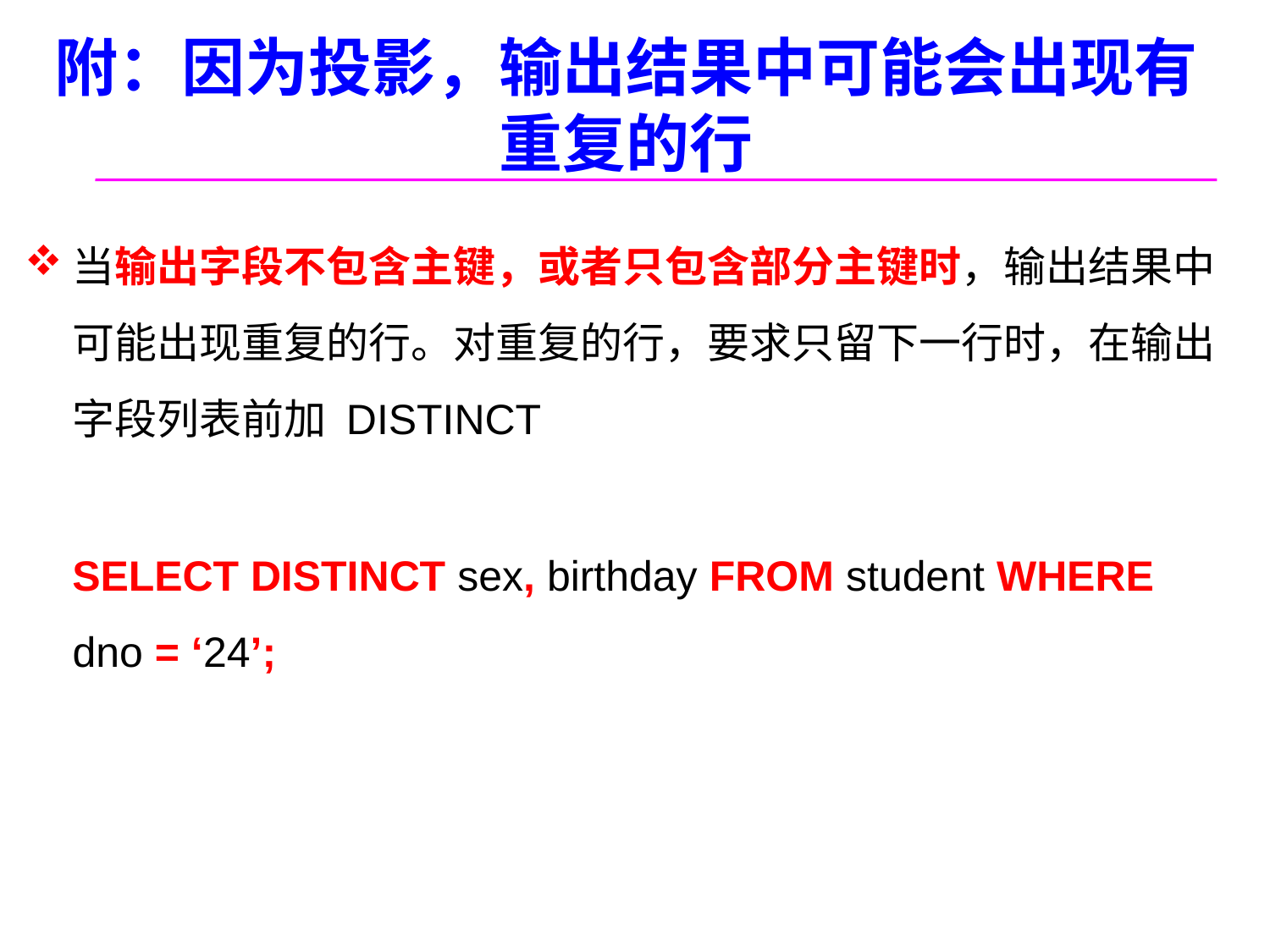

# 附：因为投影，输出结果中可能会出现有重复的行
当输出字段不包含主键，或者只包含部分主键时，输出结果中可能出现重复的行。对重复的行，要求只留下一行时，在输出字段列表前加 DISTINCT

    SELECT DISTINCT sex, birthday FROM student WHERE dno = ‘24’;